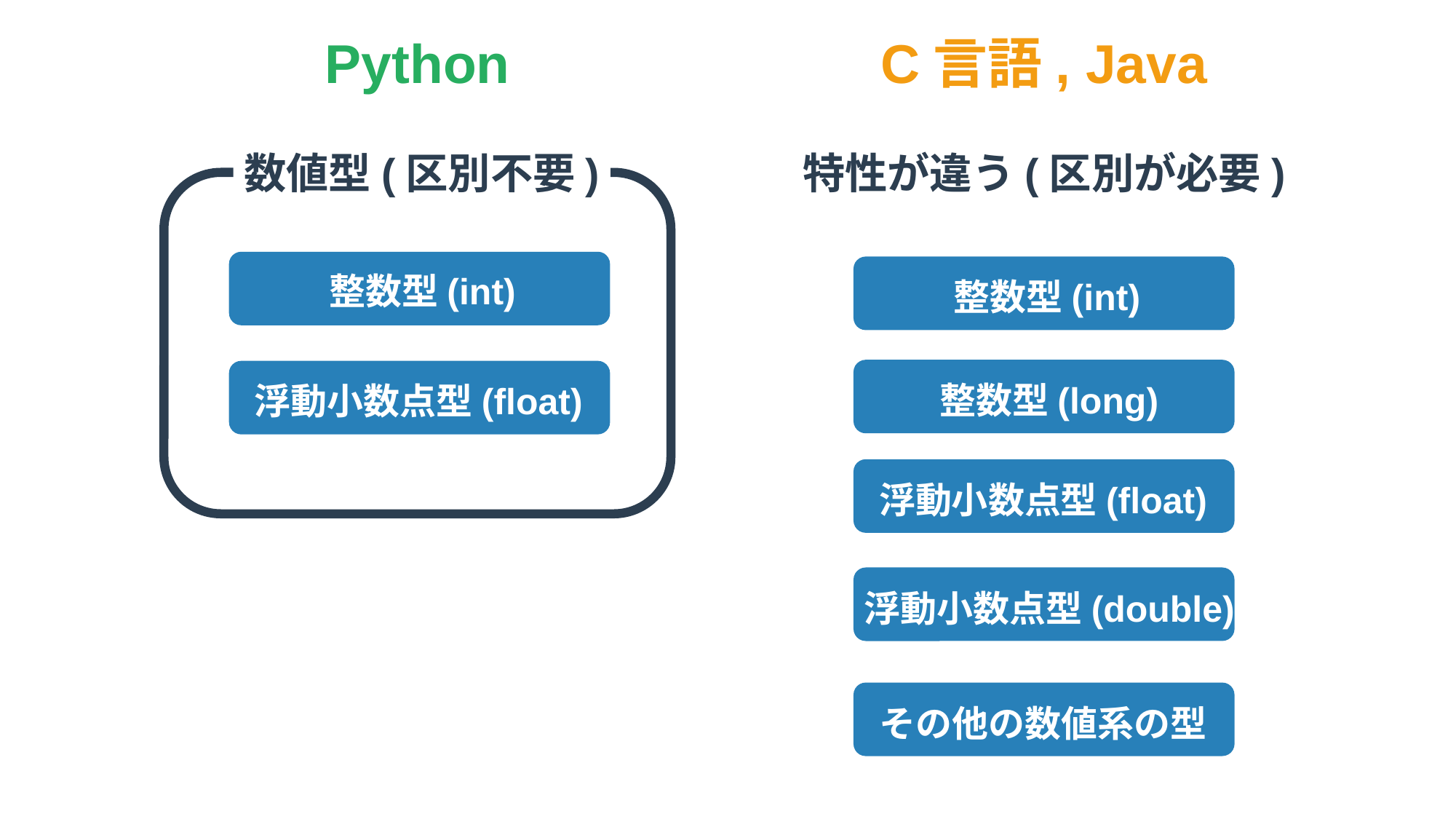

Python
C言語, Java
特性が違う(区別が必要)
数値型(区別不要)

整数型(int)
整数型(int)

整数型(long)
浮動小数点型(float)

浮動小数点型(float)

浮動小数点型(double)

その他の数値系の型